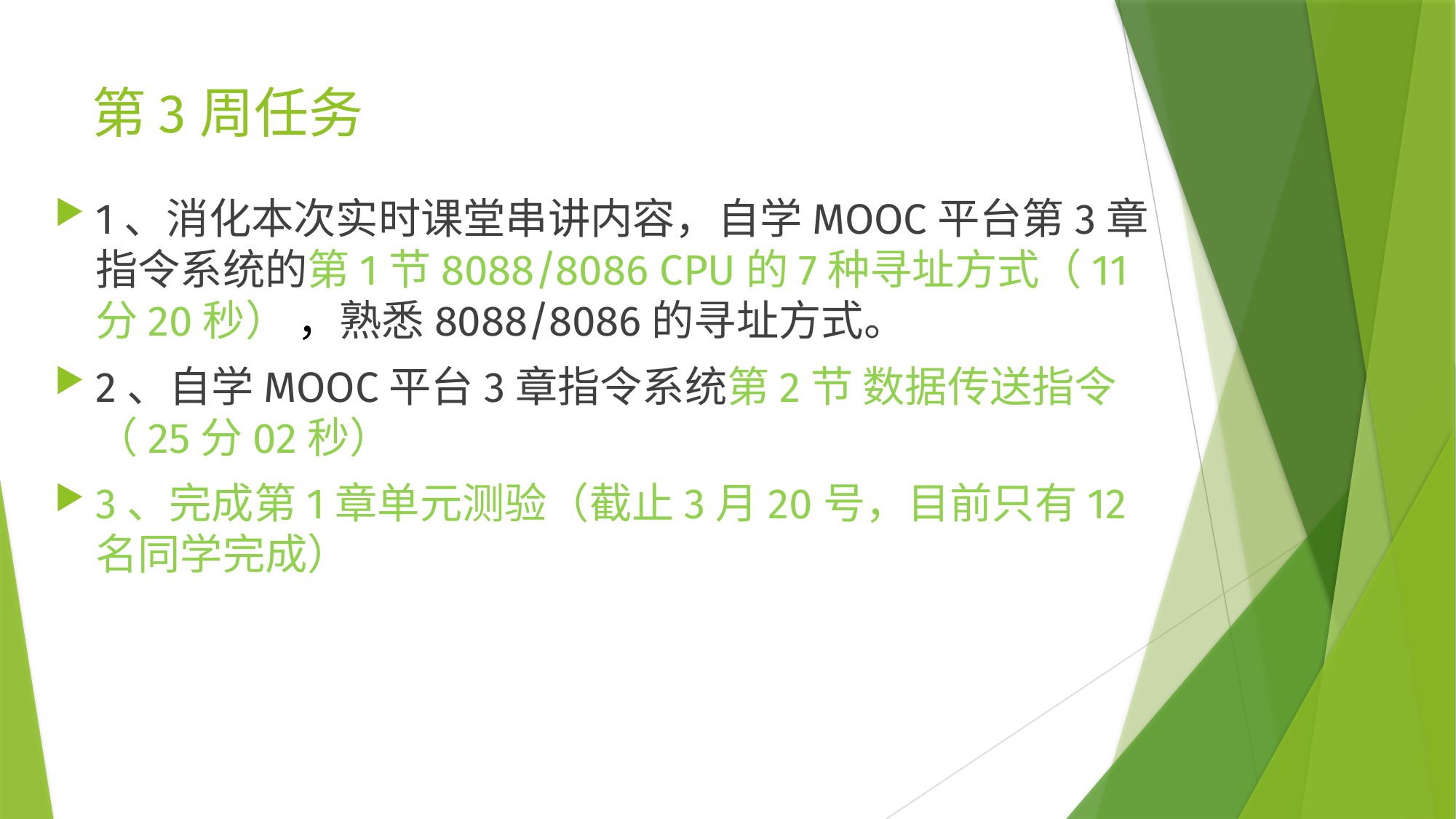

# 第3周任务
1、消化本次实时课堂串讲内容，自学MOOC平台第3章指令系统的第1节8088/8086 CPU的7种寻址方式（11分20秒） ，熟悉8088/8086的寻址方式。
2、自学MOOC平台3章指令系统第2节 数据传送指令 （25分02秒）
3、完成第1章单元测验（截止3月20号，目前只有12名同学完成）